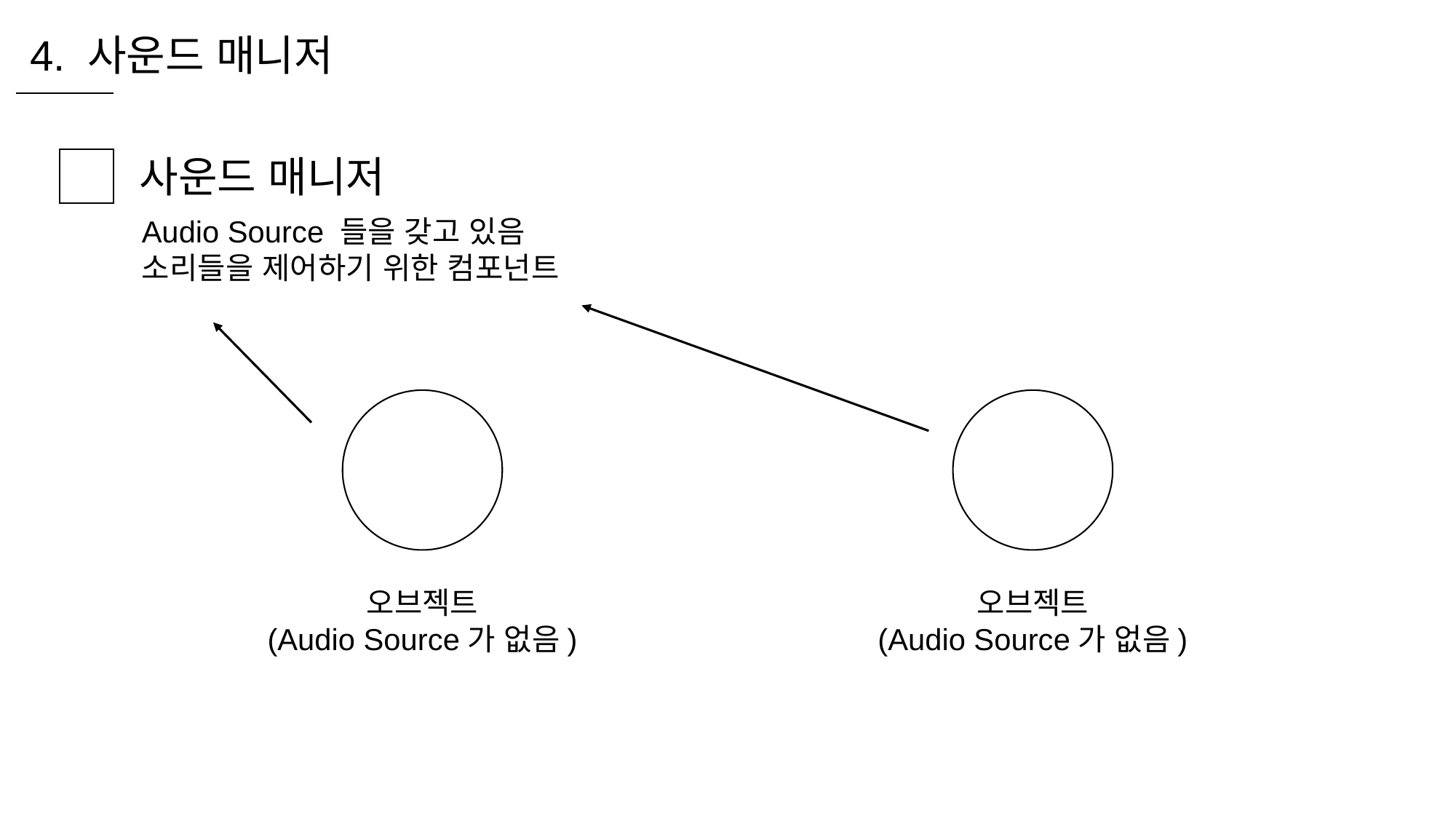

4. 사운드 매니저
사운드 매니저

Audio Source 들을 갖고 있음
소리들을 제어하기 위한 컴포넌트

오브젝트
(Audio Source가 없음)

오브젝트
(Audio Source가 없음)